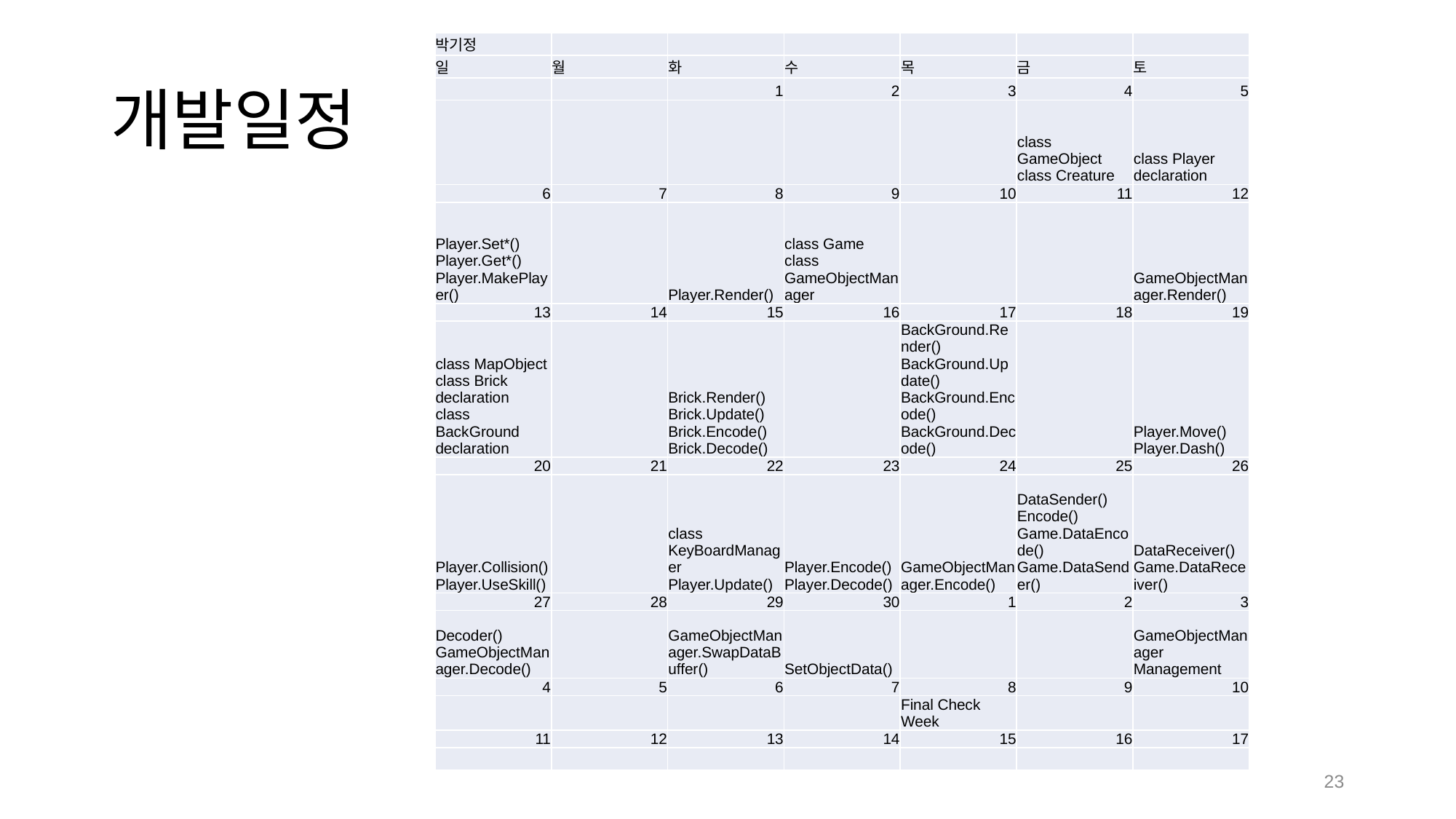

| 박기정 |  |  |  |  |  |  |
| --- | --- | --- | --- | --- | --- | --- |
| 일 | 월 | 화 | 수 | 목 | 금 | 토 |
|  |  | 1 | 2 | 3 | 4 | 5 |
|  |  |  |  |  | class GameObject class Creature | class Player declaration |
| 6 | 7 | 8 | 9 | 10 | 11 | 12 |
| Player.Set\*() Player.Get\*() Player.MakePlayer() |  | Player.Render() | class Game class GameObjectManager |  |  | GameObjectManager.Render() |
| 13 | 14 | 15 | 16 | 17 | 18 | 19 |
| class MapObject class Brick declaration class BackGround declaration |  | Brick.Render() Brick.Update() Brick.Encode() Brick.Decode() |  | BackGround.Render() BackGround.Update() BackGround.Encode() BackGround.Decode() |  | Player.Move() Player.Dash() |
| 20 | 21 | 22 | 23 | 24 | 25 | 26 |
| Player.Collision() Player.UseSkill() |  | class KeyBoardManager Player.Update() | Player.Encode() Player.Decode() | GameObjectManager.Encode() | DataSender() Encode() Game.DataEncode() Game.DataSender() | DataReceiver() Game.DataReceiver() |
| 27 | 28 | 29 | 30 | 1 | 2 | 3 |
| Decoder() GameObjectManager.Decode() |  | GameObjectManager.SwapDataBuffer() | SetObjectData() |  |  | GameObjectManager Management |
| 4 | 5 | 6 | 7 | 8 | 9 | 10 |
|  |  |  |  | Final Check Week |  |  |
| 11 | 12 | 13 | 14 | 15 | 16 | 17 |
|  |  |  |  |  |  |  |
# 개발일정
23